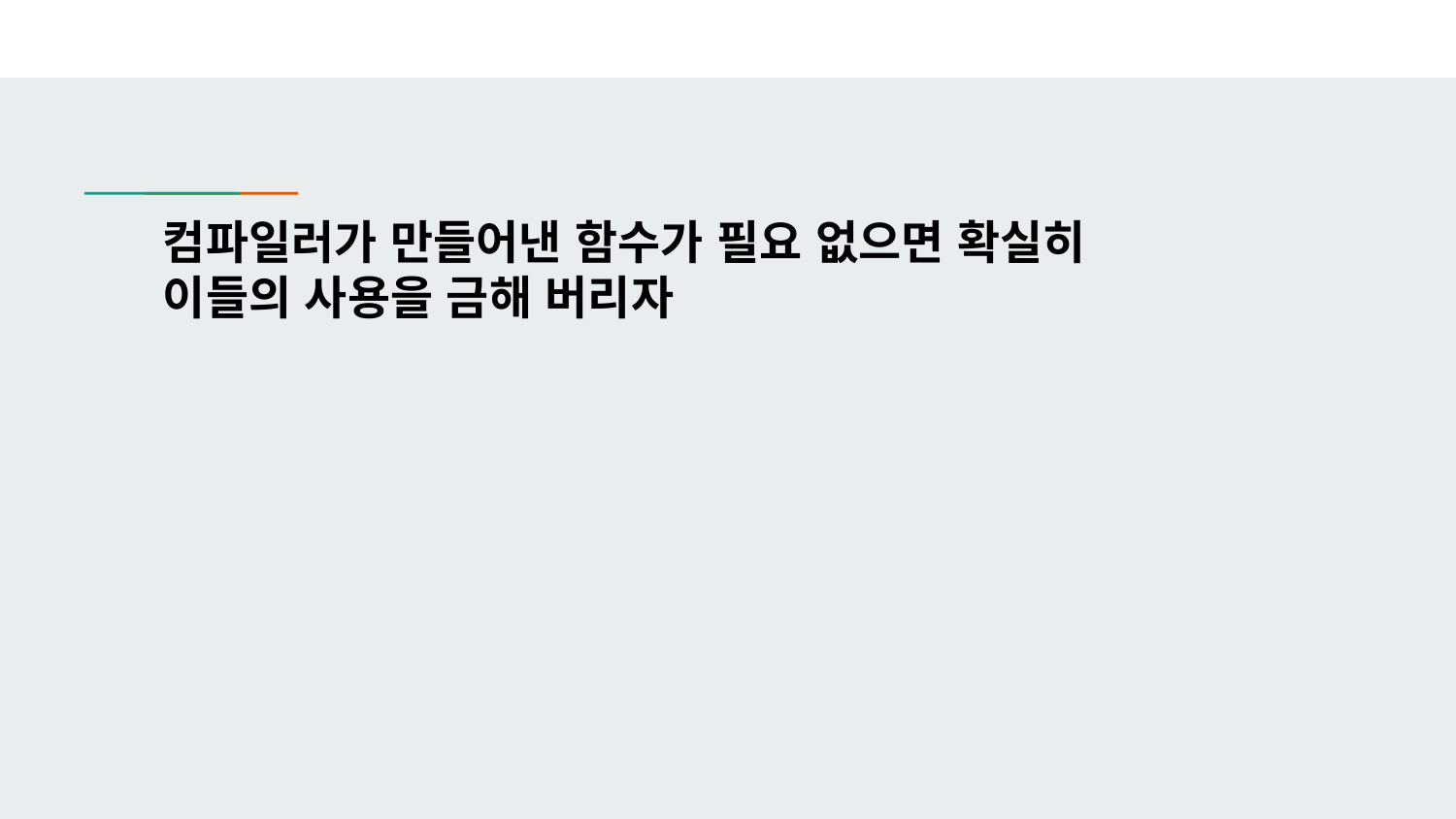

컴파일러가 만들어낸 함수가 필요 없으면 확실히 이들의 사용을 금해 버리자